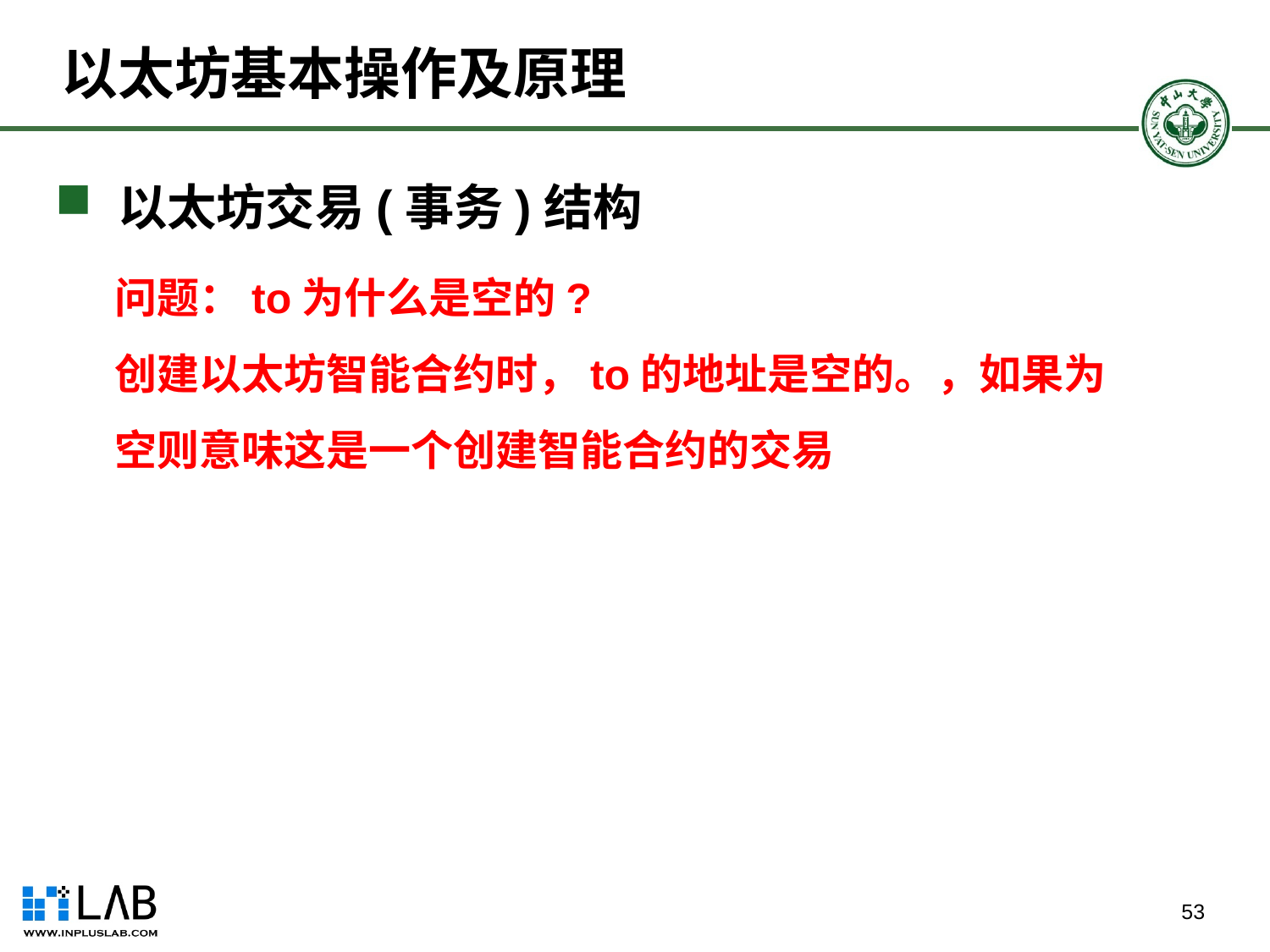

# 以太坊基本操作及原理
 以太坊交易(事务)结构
问题：to为什么是空的?
创建以太坊智能合约时，to的地址是空的。，如果为空则意味这是一个创建智能合约的交易